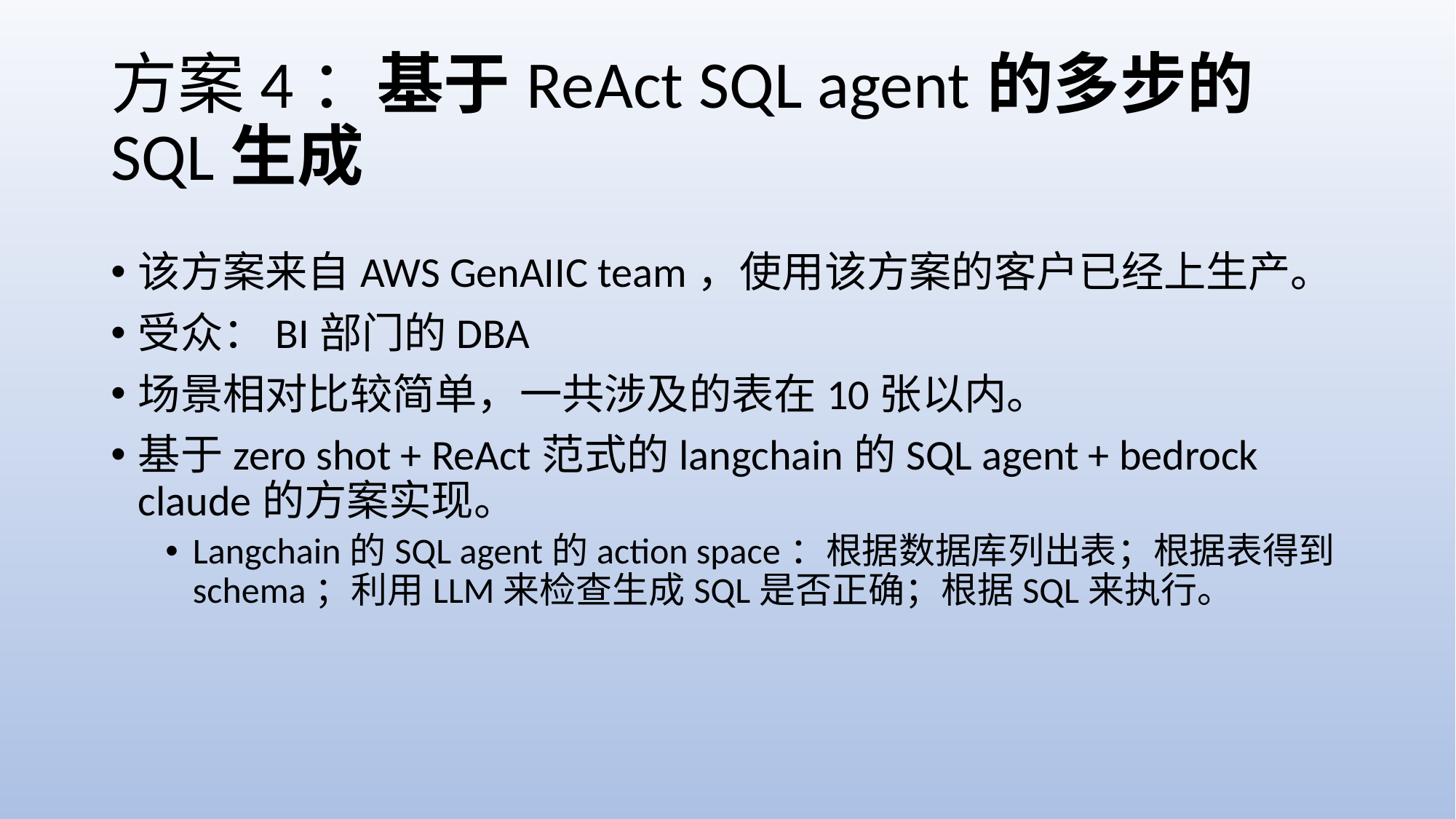

# 方案4：基于ReAct SQL agent的多步的SQL生成
该方案来自AWS GenAIIC team，使用该方案的客户已经上生产。
受众：BI部门的DBA
场景相对比较简单，一共涉及的表在10张以内。
基于zero shot + ReAct范式的langchain的SQL agent + bedrock claude的方案实现。
Langchain的SQL agent的action space：根据数据库列出表；根据表得到schema；利用LLM来检查生成SQL是否正确；根据SQL来执行。